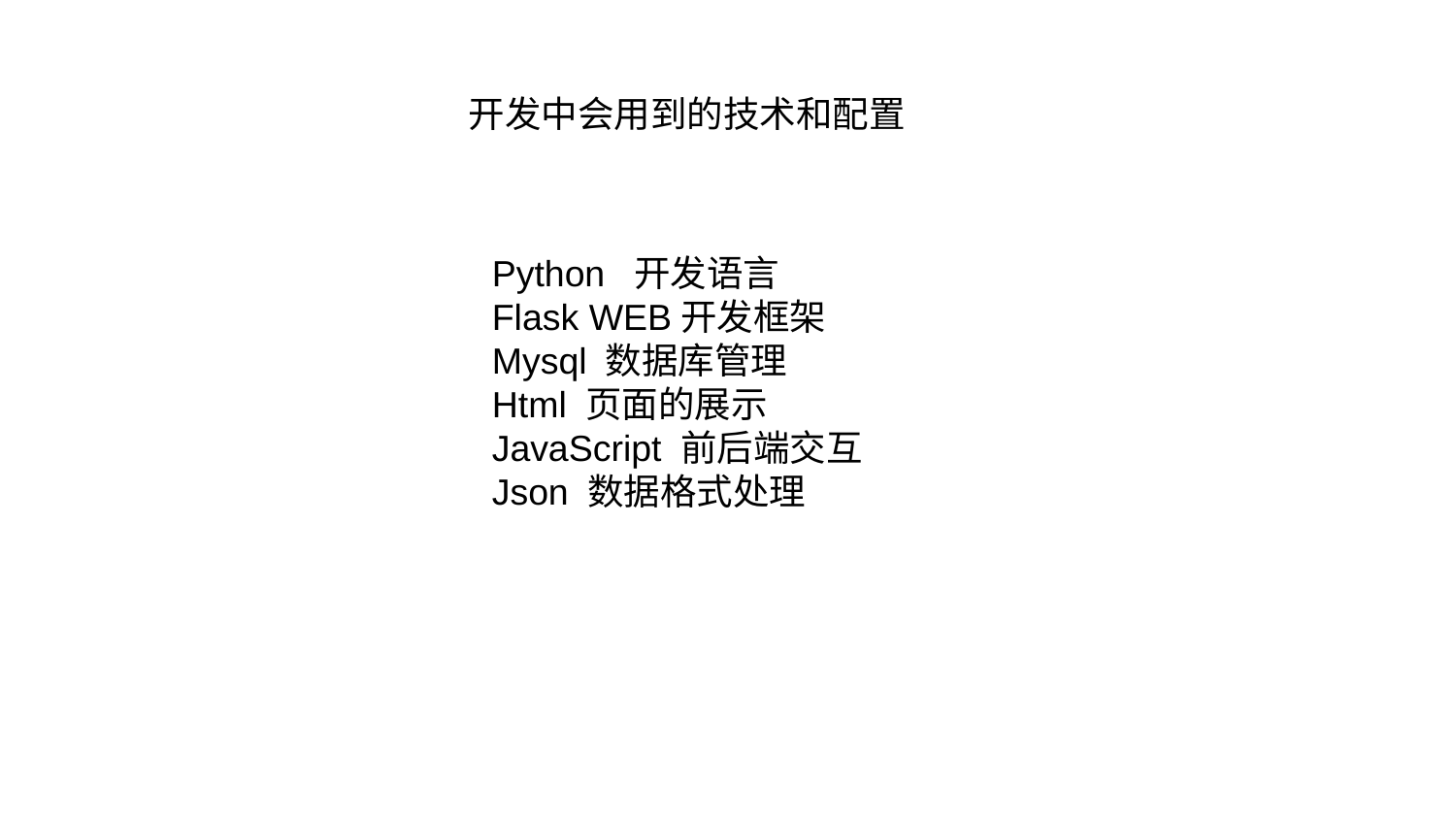

开发中会用到的技术和配置
Python  开发语言
Flask WEB开发框架
Mysql 数据库管理
Html 页面的展示
JavaScript 前后端交互
Json 数据格式处理